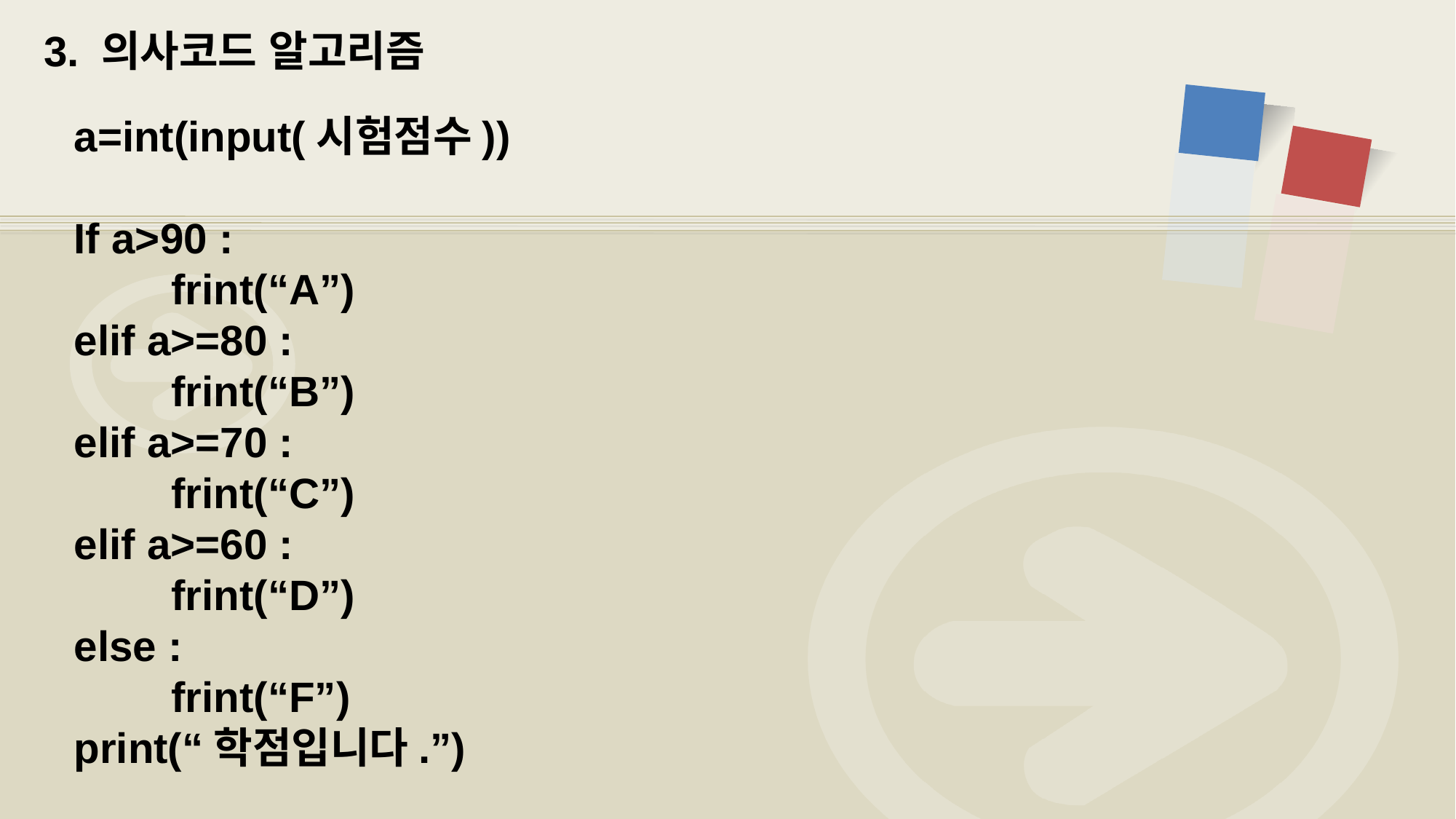

3. 의사코드 알고리즘
 a=int(input(시험점수))

 If a>90 :
	frint(“A”)
 elif a>=80 :
	frint(“B”)
 elif a>=70 :
	frint(“C”)
 elif a>=60 :
	frint(“D”)
 else :
	frint(“F”)
 print(“학점입니다.”)